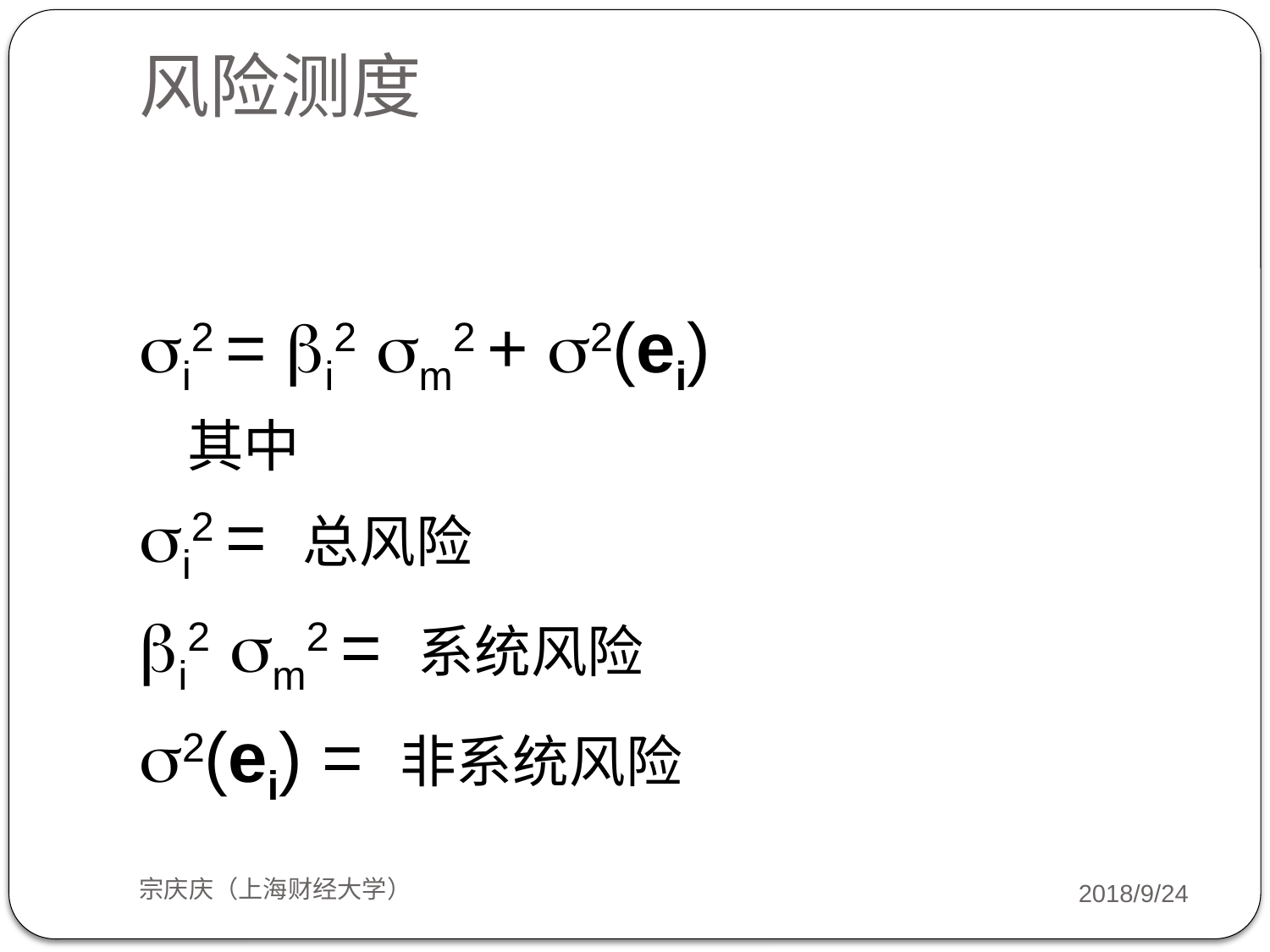

# 风险测度

σi2 = βi2 σm2 + σ2(ei)
	其中
σi2 = 总风险
βi2 σm2 = 系统风险
σ2(ei) = 非系统风险

宗庆庆（上海财经大学）
2018/9/24